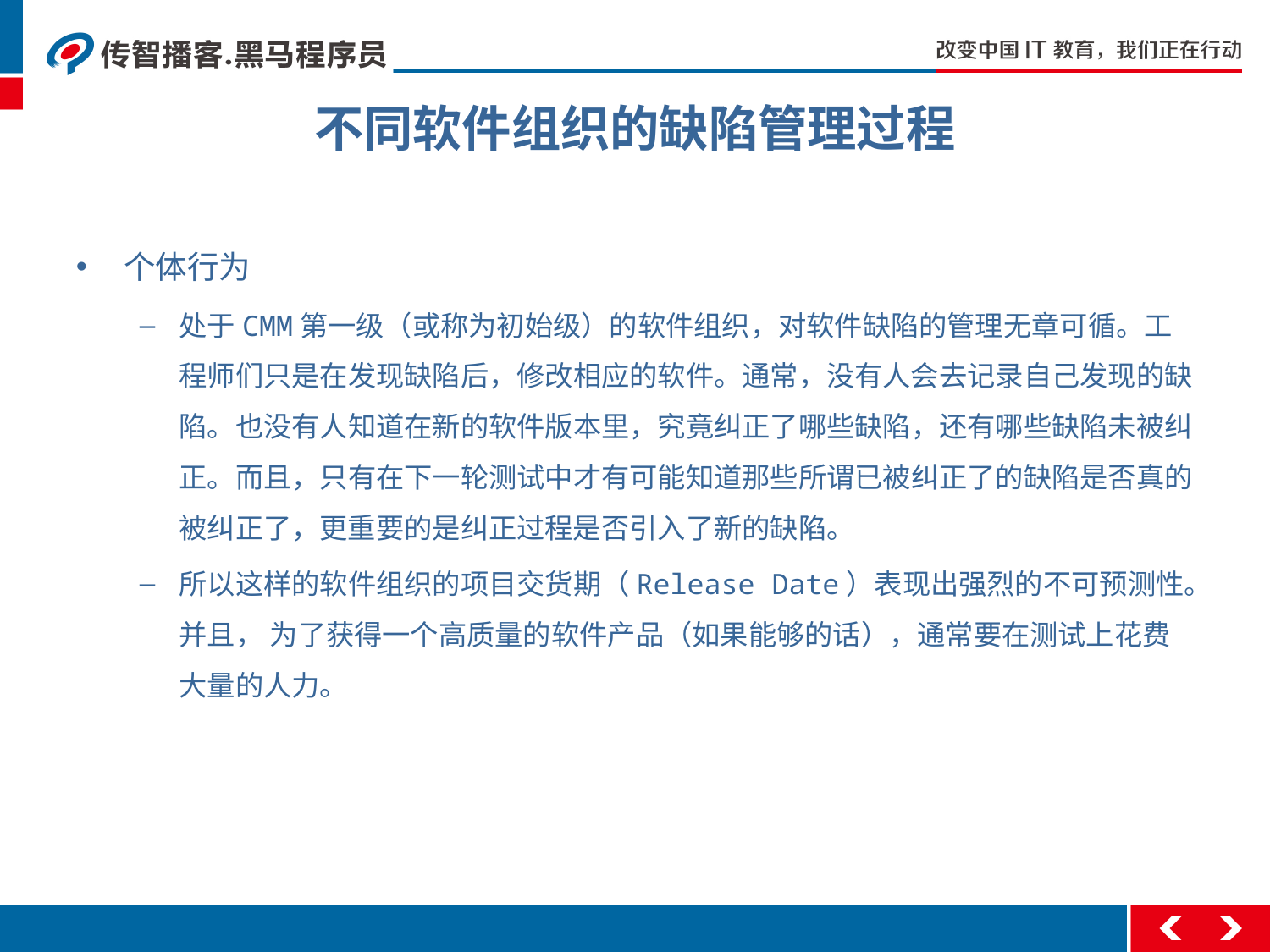

# 不同软件组织的缺陷管理过程
个体行为
处于CMM第一级（或称为初始级）的软件组织，对软件缺陷的管理无章可循。工程师们只是在发现缺陷后，修改相应的软件。通常，没有人会去记录自己发现的缺陷。也没有人知道在新的软件版本里，究竟纠正了哪些缺陷，还有哪些缺陷未被纠正。而且，只有在下一轮测试中才有可能知道那些所谓已被纠正了的缺陷是否真的被纠正了，更重要的是纠正过程是否引入了新的缺陷。
所以这样的软件组织的项目交货期（Release Date）表现出强烈的不可预测性。并且， 为了获得一个高质量的软件产品（如果能够的话），通常要在测试上花费大量的人力。